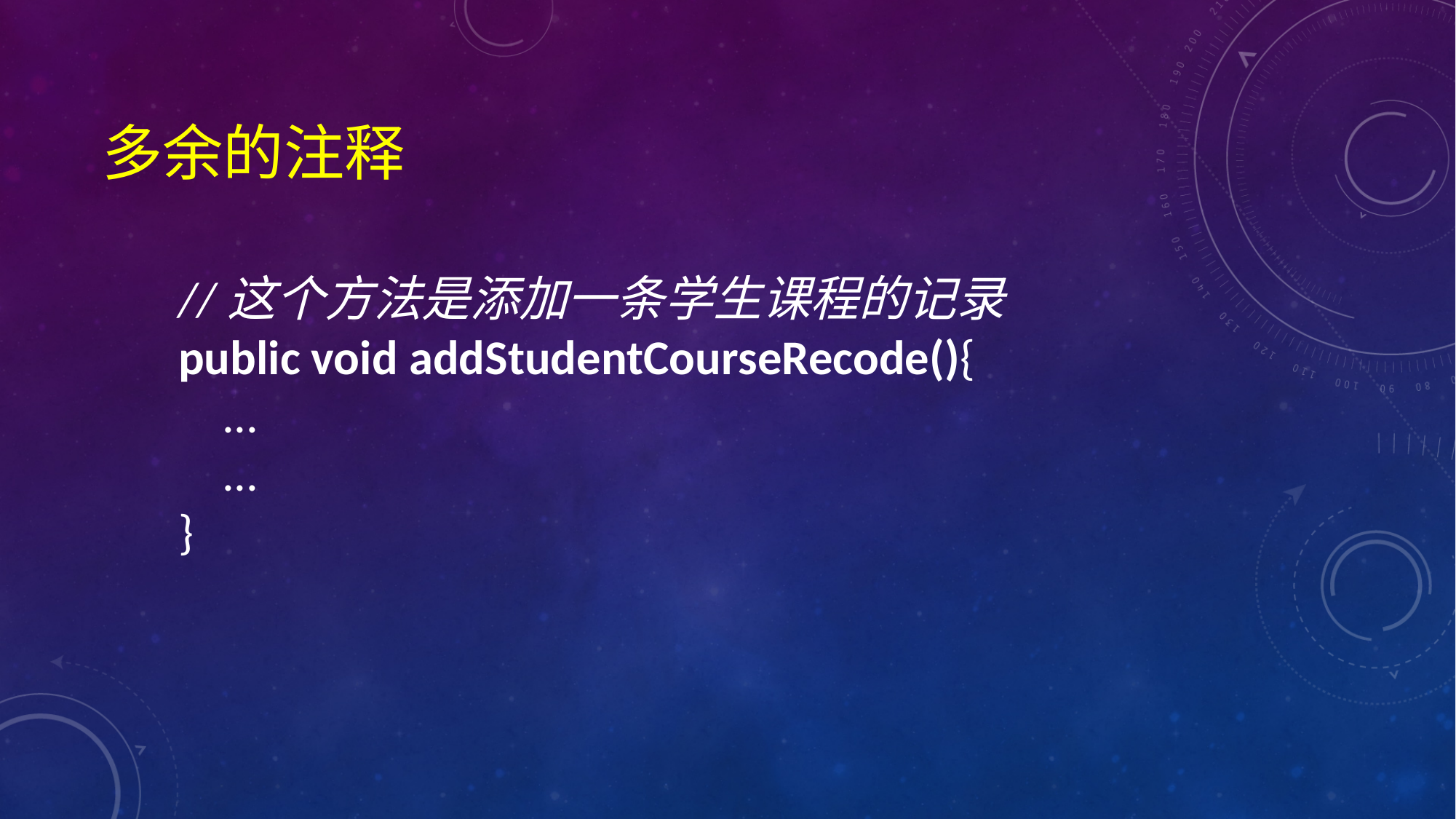

多余的注释
//这个方法是添加一条学生课程的记录
public void addStudentCourseRecode(){
    ...
    ...
}